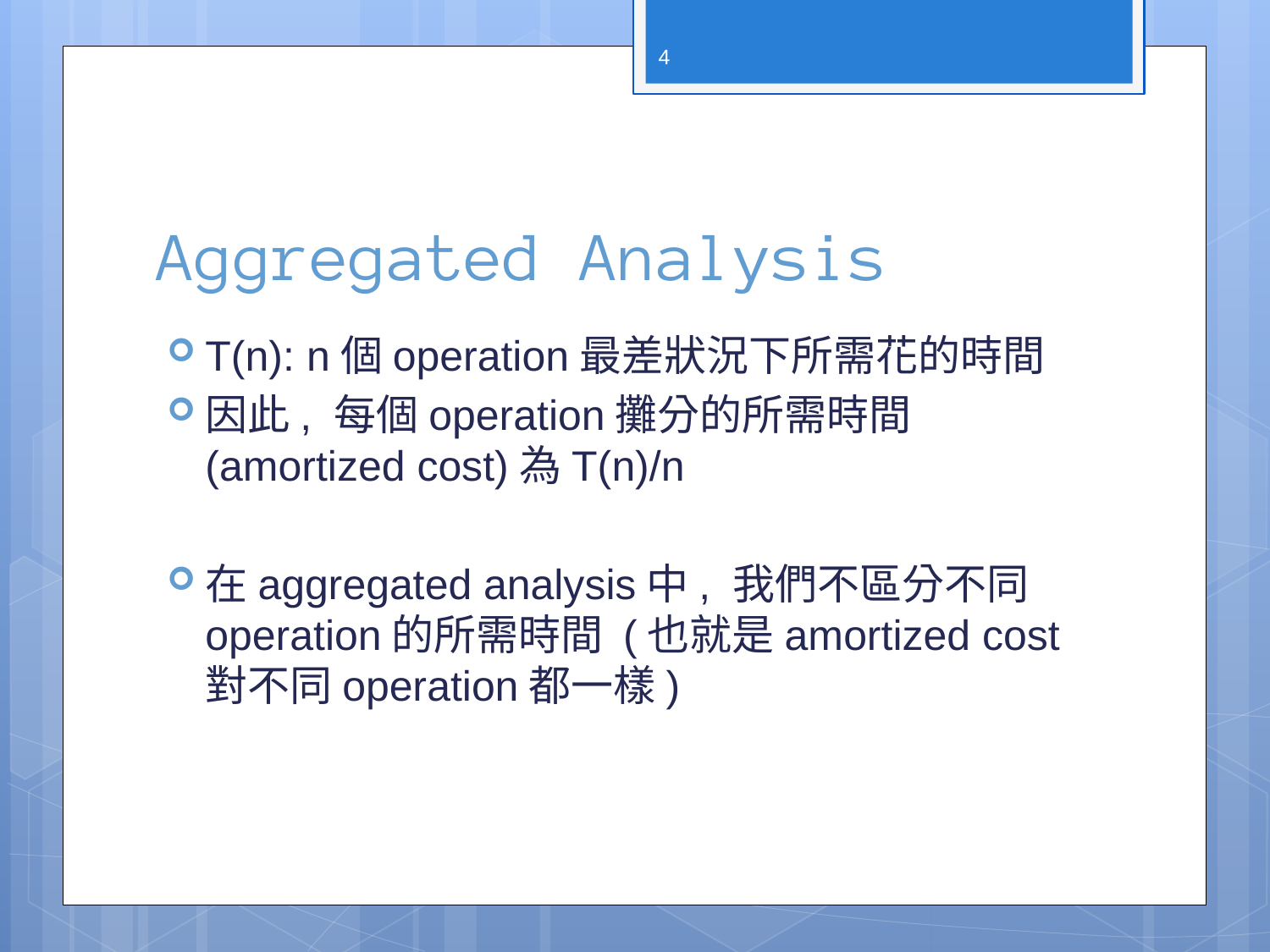

4
# Aggregated Analysis
T(n): n個operation最差狀況下所需花的時間
因此, 每個operation攤分的所需時間(amortized cost)為T(n)/n

在aggregated analysis中, 我們不區分不同operation的所需時間 (也就是amortized cost對不同operation都一樣)